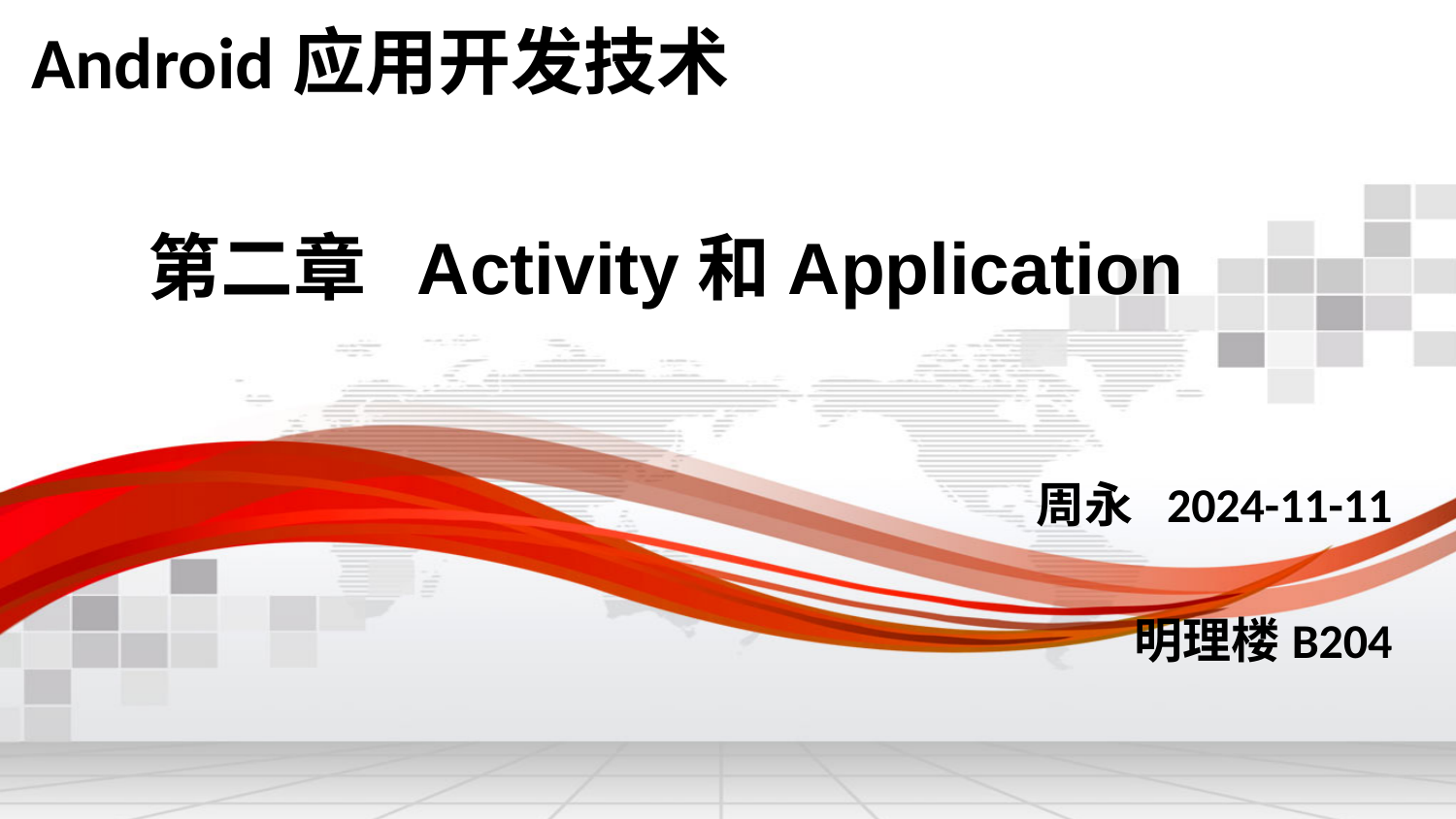

Android应用开发技术
# 第二章  Activity和Application
周永  2024-11-11

明理楼B204